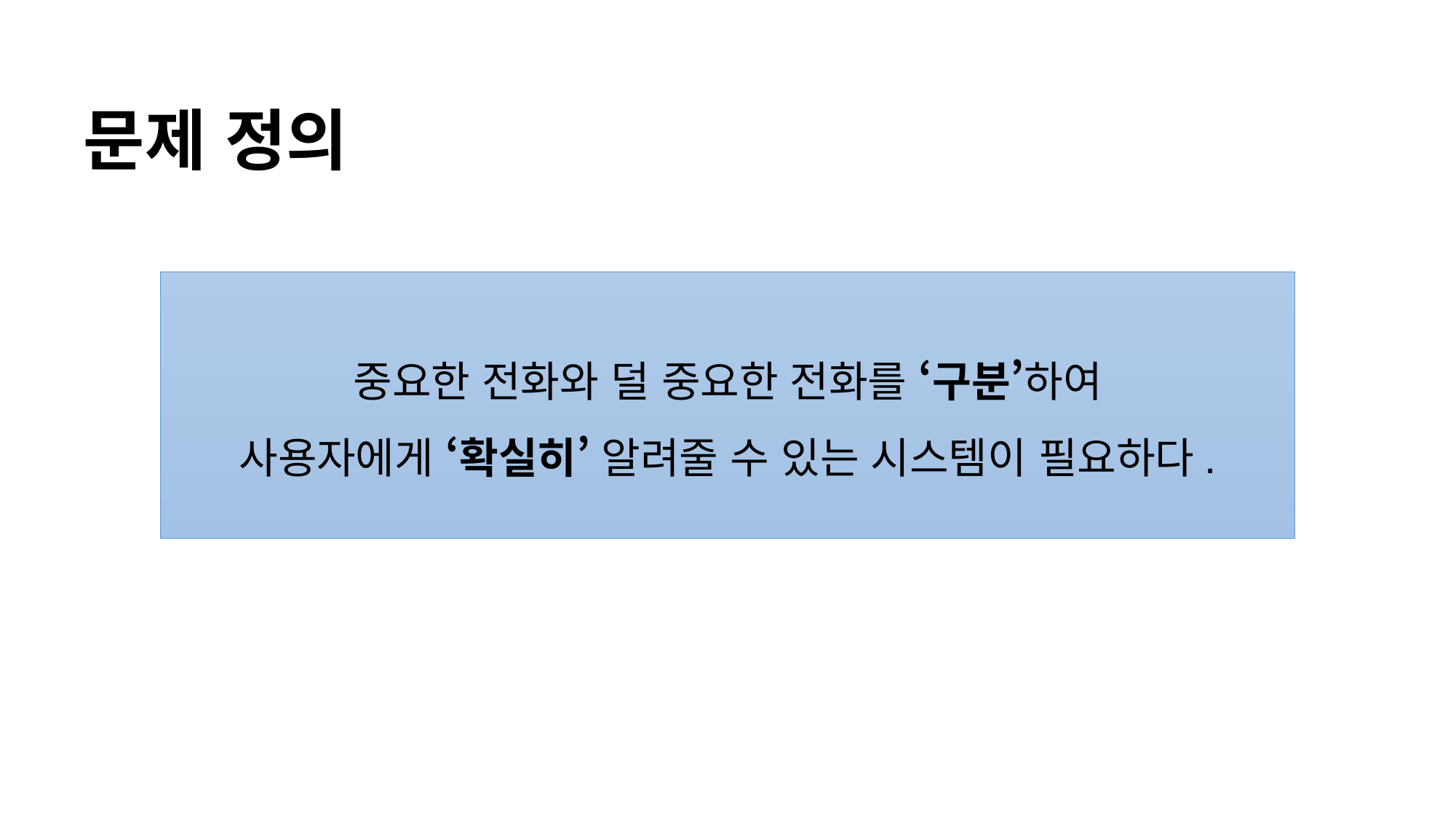

# 문제 정의
중요한 전화와 덜 중요한 전화를 ‘구분’하여
사용자에게 ‘확실히’ 알려줄 수 있는 시스템이 필요하다.